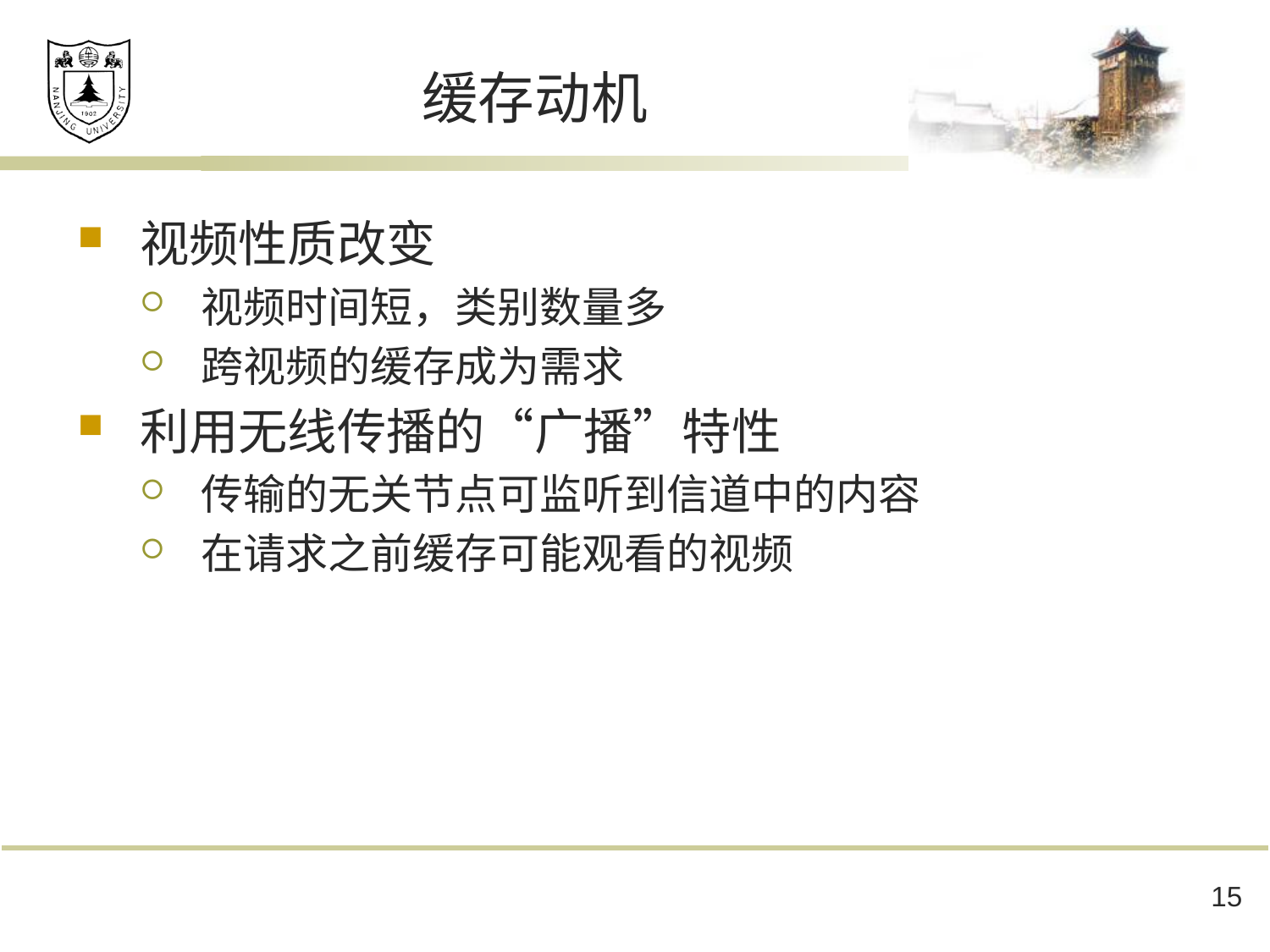

# 缓存动机
视频性质改变
视频时间短，类别数量多
跨视频的缓存成为需求
利用无线传播的“广播”特性
传输的无关节点可监听到信道中的内容
在请求之前缓存可能观看的视频
15